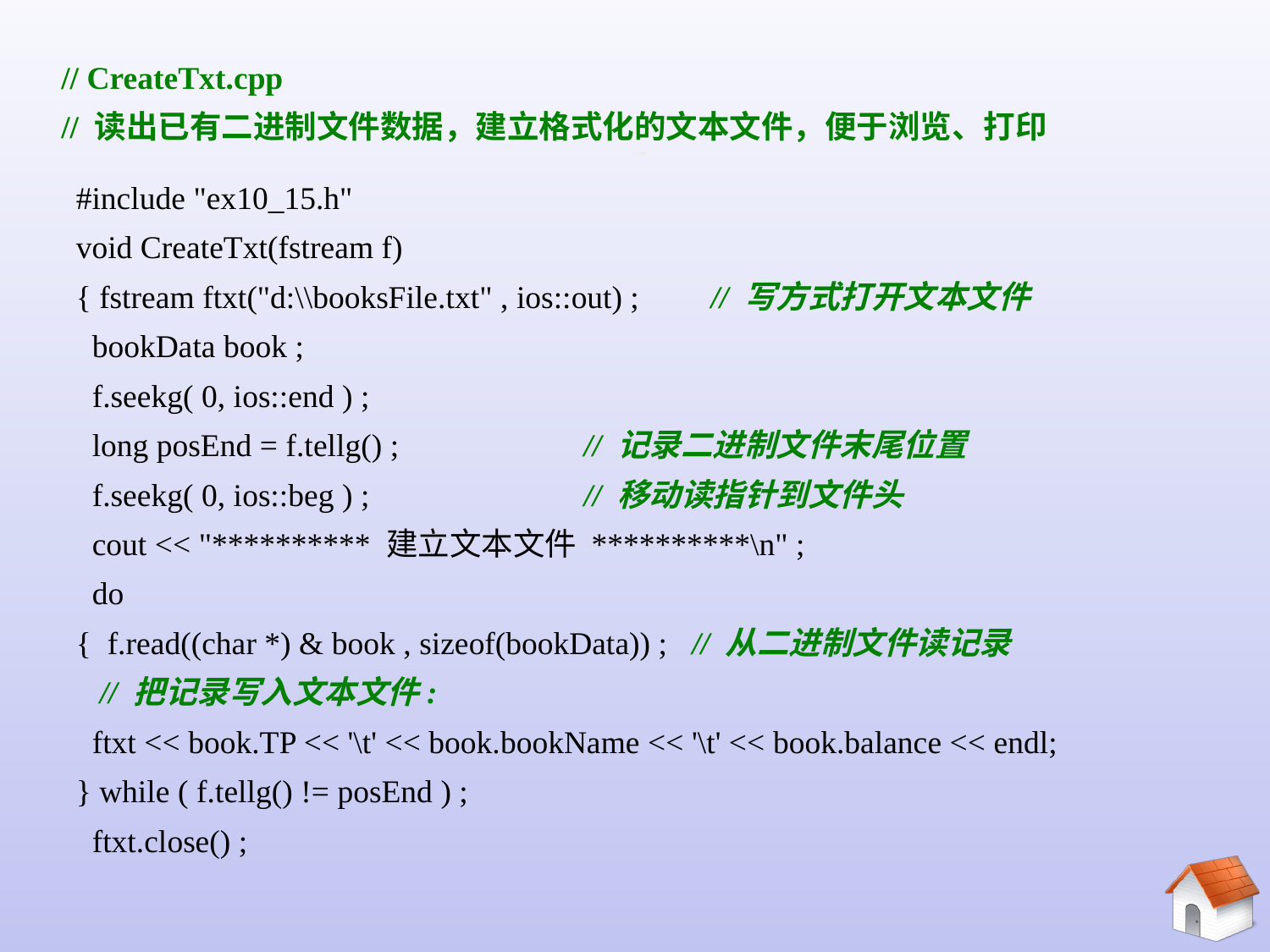

// CreateTxt.cpp
// 读出已有二进制文件数据，建立格式化的文本文件，便于浏览、打印
# 10.5.4  二进制文件
#include "ex10_15.h"
void CreateTxt(fstream f)
{ fstream ftxt("d:\\booksFile.txt" , ios::out) ;	// 写方式打开文本文件
  bookData book ;
  f.seekg( 0, ios::end ) ;
  long posEnd = f.tellg() ;		// 记录二进制文件末尾位置
  f.seekg( 0, ios::beg ) ;		// 移动读指针到文件头
  cout << "********** 建立文本文件 **********\n" ;
  do
{  f.read((char *) & book , sizeof(bookData)) ;   // 从二进制文件读记录
   // 把记录写入文本文件:
  ftxt << book.TP << '\t' << book.bookName << '\t' << book.balance << endl;
} while ( f.tellg() != posEnd ) ;
  ftxt.close() ;